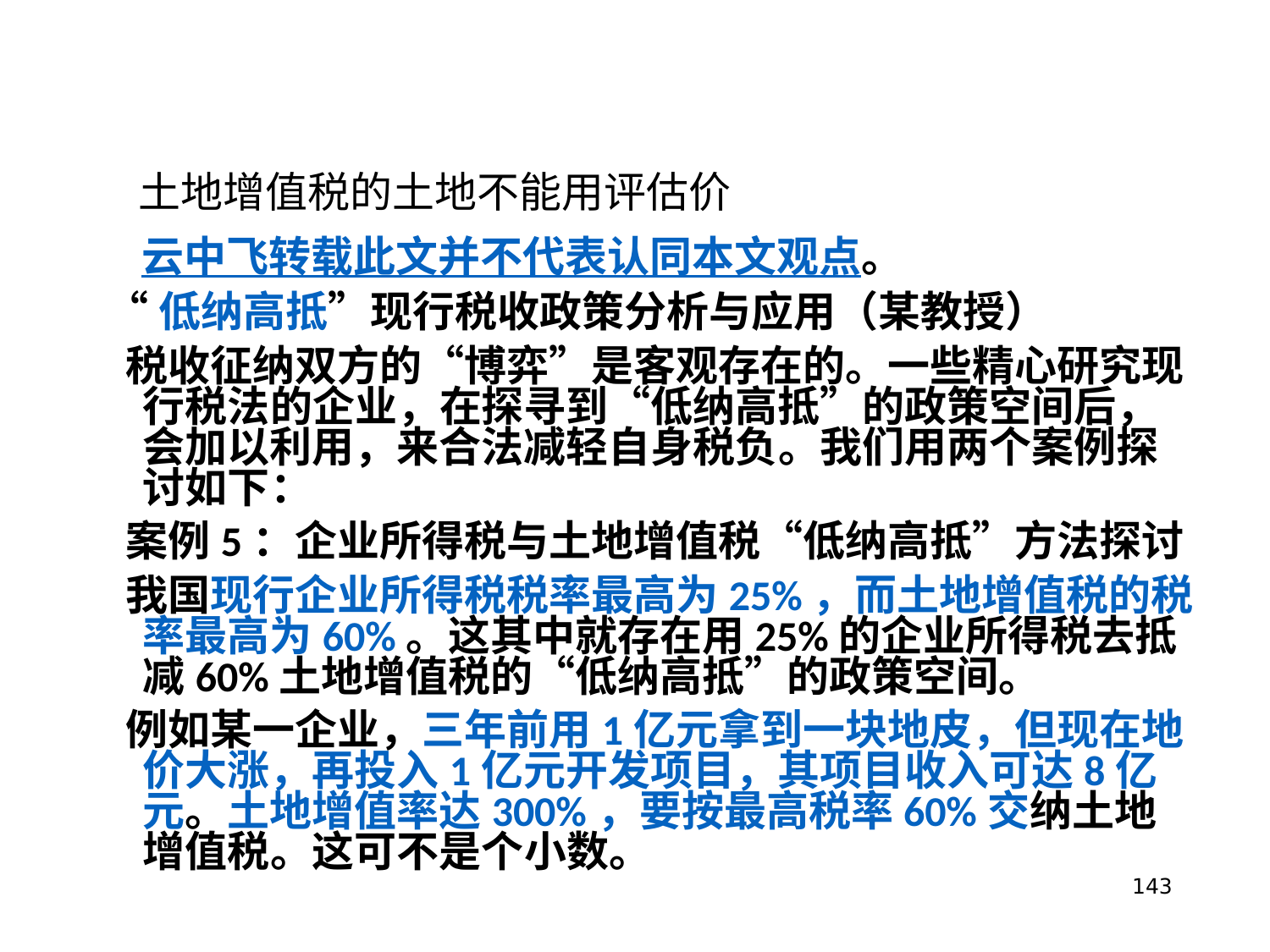

# 土地增值税的土地不能用评估价
         云中飞转载此文并不代表认同本文观点。
   “低纳高抵”现行税收政策分析与应用（某教授）
    税收征纳双方的“博弈”是客观存在的。一些精心研究现行税法的企业，在探寻到“低纳高抵”的政策空间后，会加以利用，来合法减轻自身税负。我们用两个案例探讨如下：
    案例5：企业所得税与土地增值税“低纳高抵”方法探讨
    我国现行企业所得税税率最高为25%，而土地增值税的税率最高为60%。这其中就存在用25%的企业所得税去抵减60%土地增值税的“低纳高抵”的政策空间。
    例如某一企业，三年前用1亿元拿到一块地皮，但现在地价大涨，再投入1亿元开发项目，其项目收入可达8亿元。土地增值率达300%，要按最高税率60%交纳土地增值税。这可不是个小数。

143